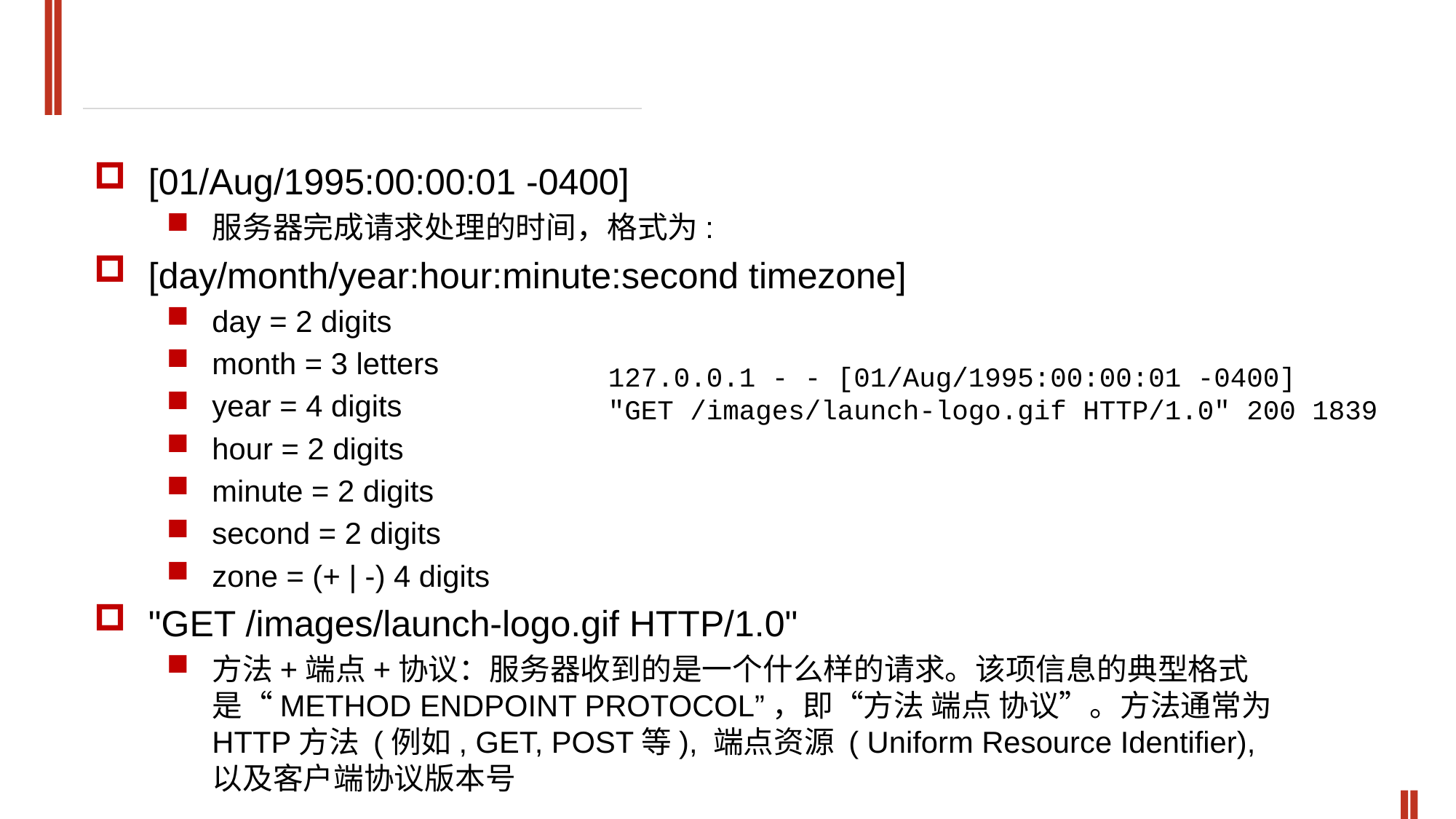

[01/Aug/1995:00:00:01 -0400]
服务器完成请求处理的时间，格式为:
[day/month/year:hour:minute:second timezone]
day = 2 digits
month = 3 letters
year = 4 digits
hour = 2 digits
minute = 2 digits
second = 2 digits
zone = (+ | -) 4 digits
"GET /images/launch-logo.gif HTTP/1.0"
方法+端点+协议：服务器收到的是一个什么样的请求。该项信息的典型格式是“METHOD ENDPOINT PROTOCOL”，即“方法 端点 协议”。方法通常为HTTP方法 (例如, GET, POST等), 端点资源 ( Uniform Resource Identifier), 以及客户端协议版本号

127.0.0.1 - - [01/Aug/1995:00:00:01 -0400] "GET /images/launch-logo.gif HTTP/1.0" 200 1839